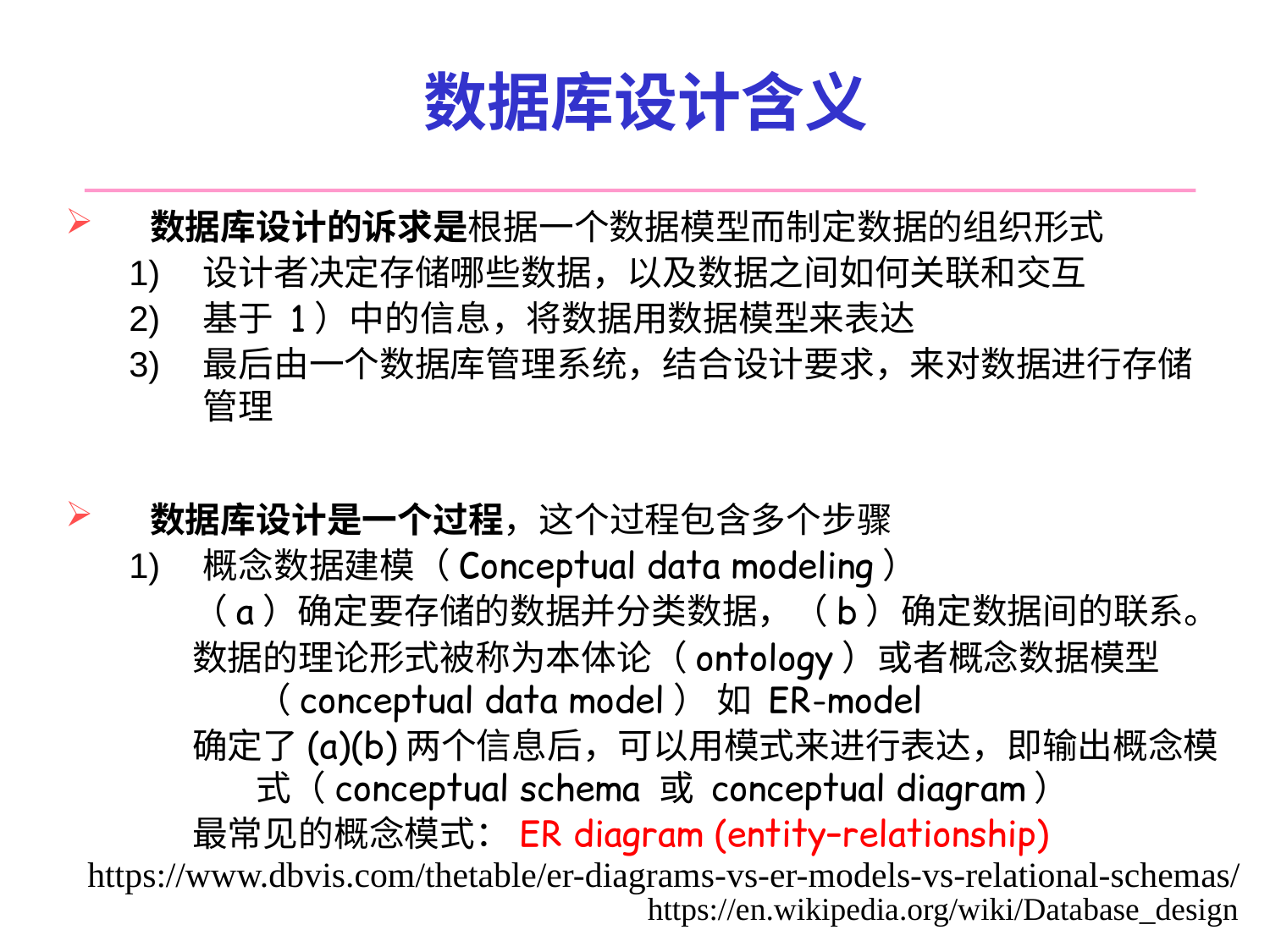

# 数据库设计含义
数据库设计的诉求是根据一个数据模型而制定数据的组织形式
设计者决定存储哪些数据，以及数据之间如何关联和交互
基于 1）中的信息，将数据用数据模型来表达
最后由一个数据库管理系统，结合设计要求，来对数据进行存储管理

数据库设计是一个过程，这个过程包含多个步骤
概念数据建模（Conceptual data modeling）
（a）确定要存储的数据并分类数据，（b）确定数据间的联系。
数据的理论形式被称为本体论（ontology）或者概念数据模型（conceptual data model） 如 ER-model
确定了(a)(b)两个信息后，可以用模式来进行表达，即输出概念模式（conceptual schema 或 conceptual diagram）
最常见的概念模式：ER diagram (entity–relationship)

https://www.dbvis.com/thetable/er-diagrams-vs-er-models-vs-relational-schemas/
https://en.wikipedia.org/wiki/Database_design